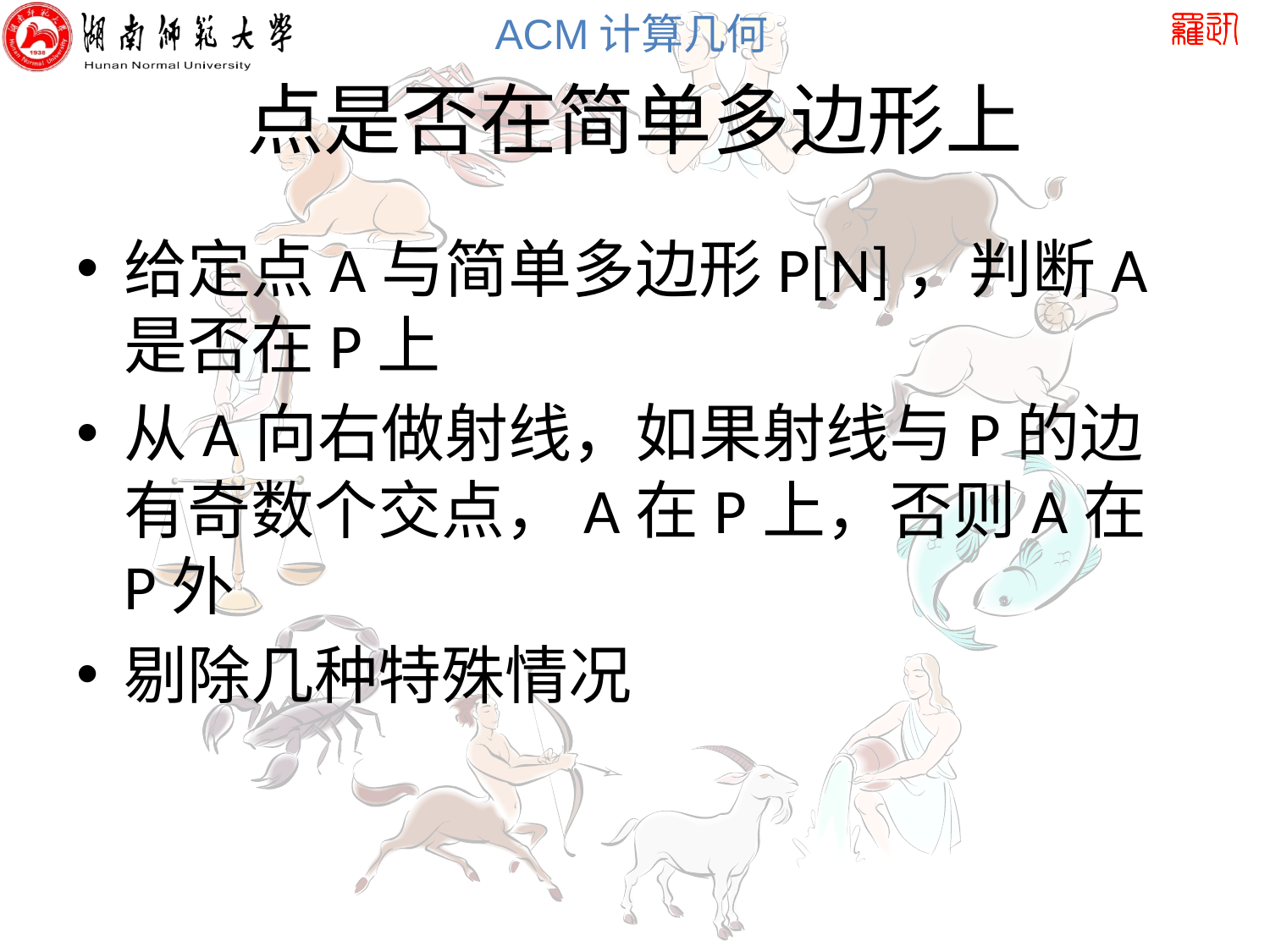

# 点是否在简单多边形上
给定点A与简单多边形P[N]，判断A是否在P上
从A向右做射线，如果射线与P的边有奇数个交点，A在P上，否则A在P外
剔除几种特殊情况